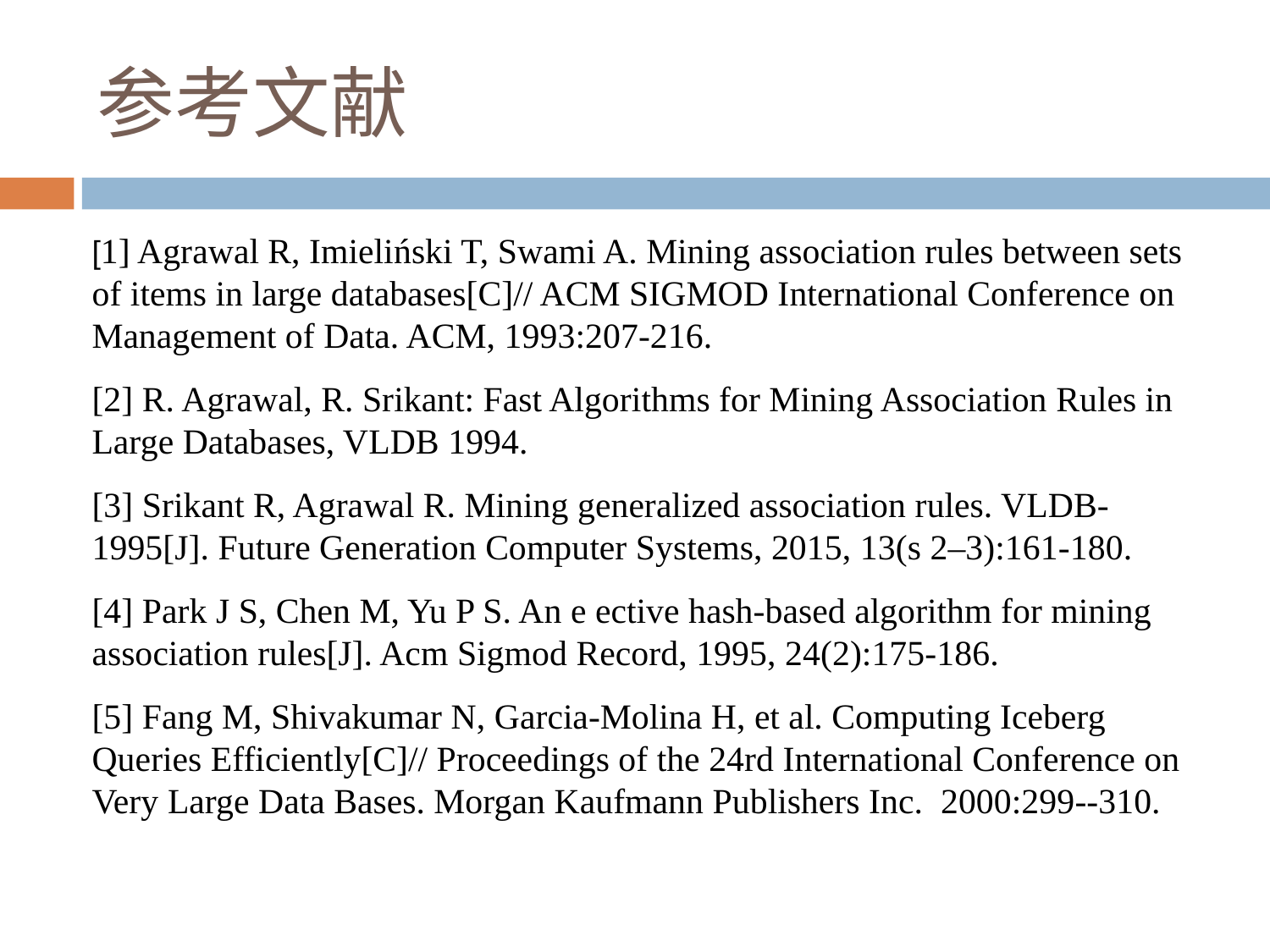

# 参考文献
57
[1] Agrawal R, Imieliński T, Swami A. Mining association rules between sets of items in large databases[C]// ACM SIGMOD International Conference on Management of Data. ACM, 1993:207-216.
[2] R. Agrawal, R. Srikant: Fast Algorithms for Mining Association Rules in Large Databases, VLDB 1994.
[3] Srikant R, Agrawal R. Mining generalized association rules. VLDB-1995[J]. Future Generation Computer Systems, 2015, 13(s 2–3):161-180.
[4] Park J S, Chen M, Yu P S. An e ective hash-based algorithm for mining association rules[J]. Acm Sigmod Record, 1995, 24(2):175-186.
[5] Fang M, Shivakumar N, Garcia-Molina H, et al. Computing Iceberg Queries Efficiently[C]// Proceedings of the 24rd International Conference on Very Large Data Bases. Morgan Kaufmann Publishers Inc.  2000:299--310.